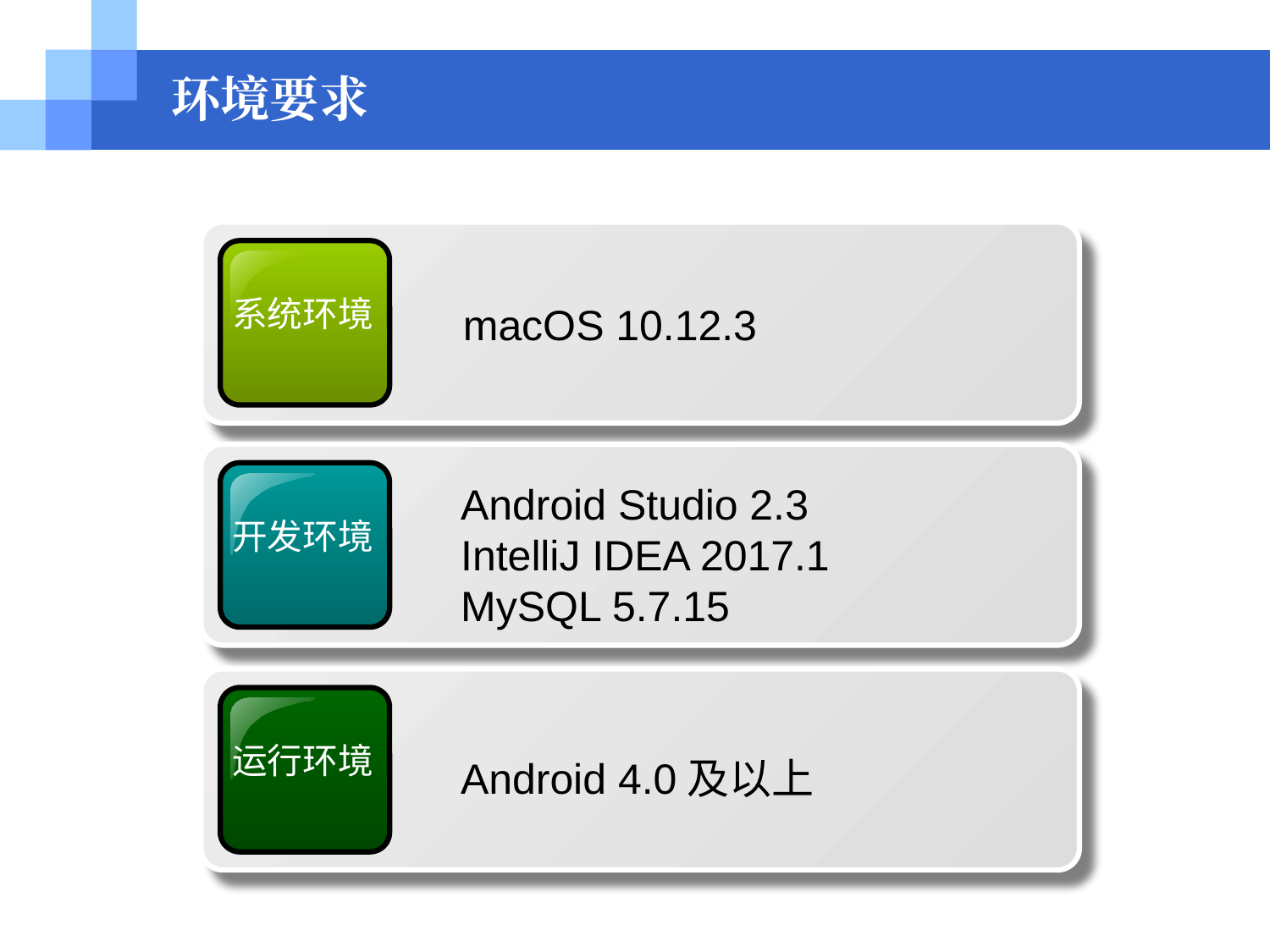

# 环境要求

系统环境
   macOS 10.12.3

   Android Studio 2.3
   IntelliJ IDEA 2017.1
   MySQL 5.7.15

开发环境

运行环境
   Android 4.0及以上